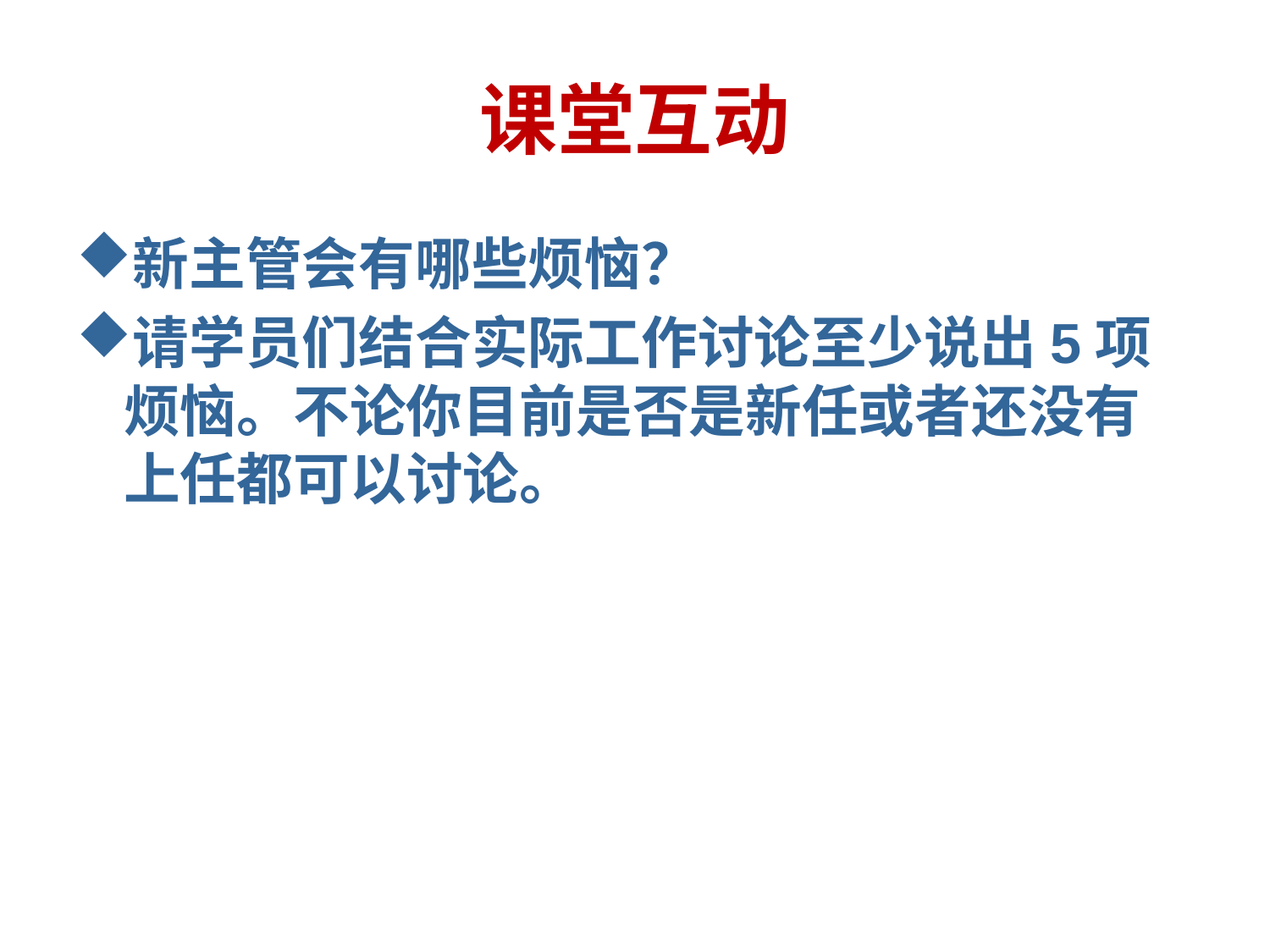

# 课堂互动
新主管会有哪些烦恼？
请学员们结合实际工作讨论至少说出5项烦恼。不论你目前是否是新任或者还没有上任都可以讨论。